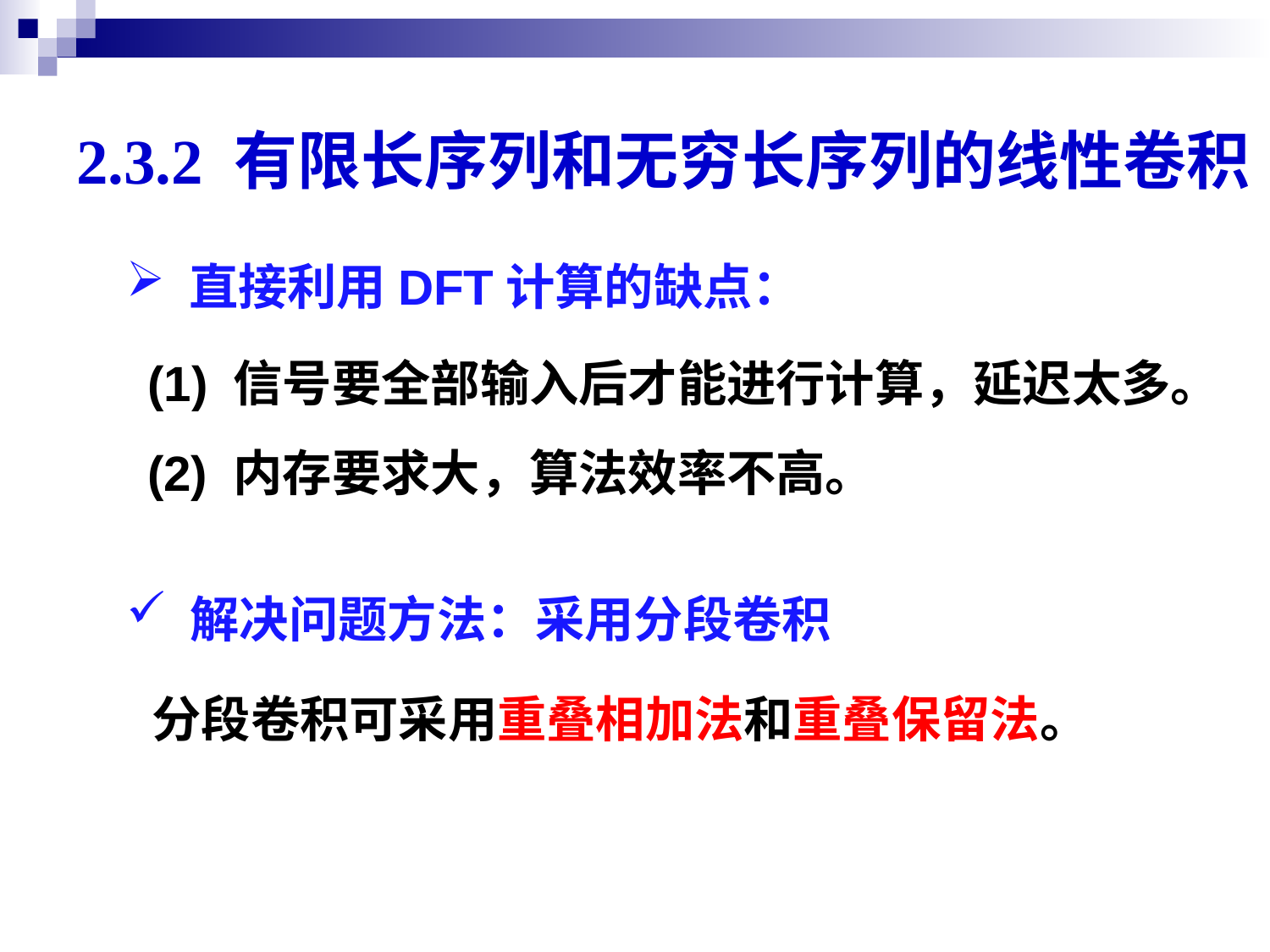

# 2.3.2 有限长序列和无穷长序列的线性卷积
 直接利用DFT计算的缺点：
(1) 信号要全部输入后才能进行计算，延迟太多。
(2) 内存要求大，算法效率不高。
 解决问题方法：采用分段卷积
分段卷积可采用重叠相加法和重叠保留法。